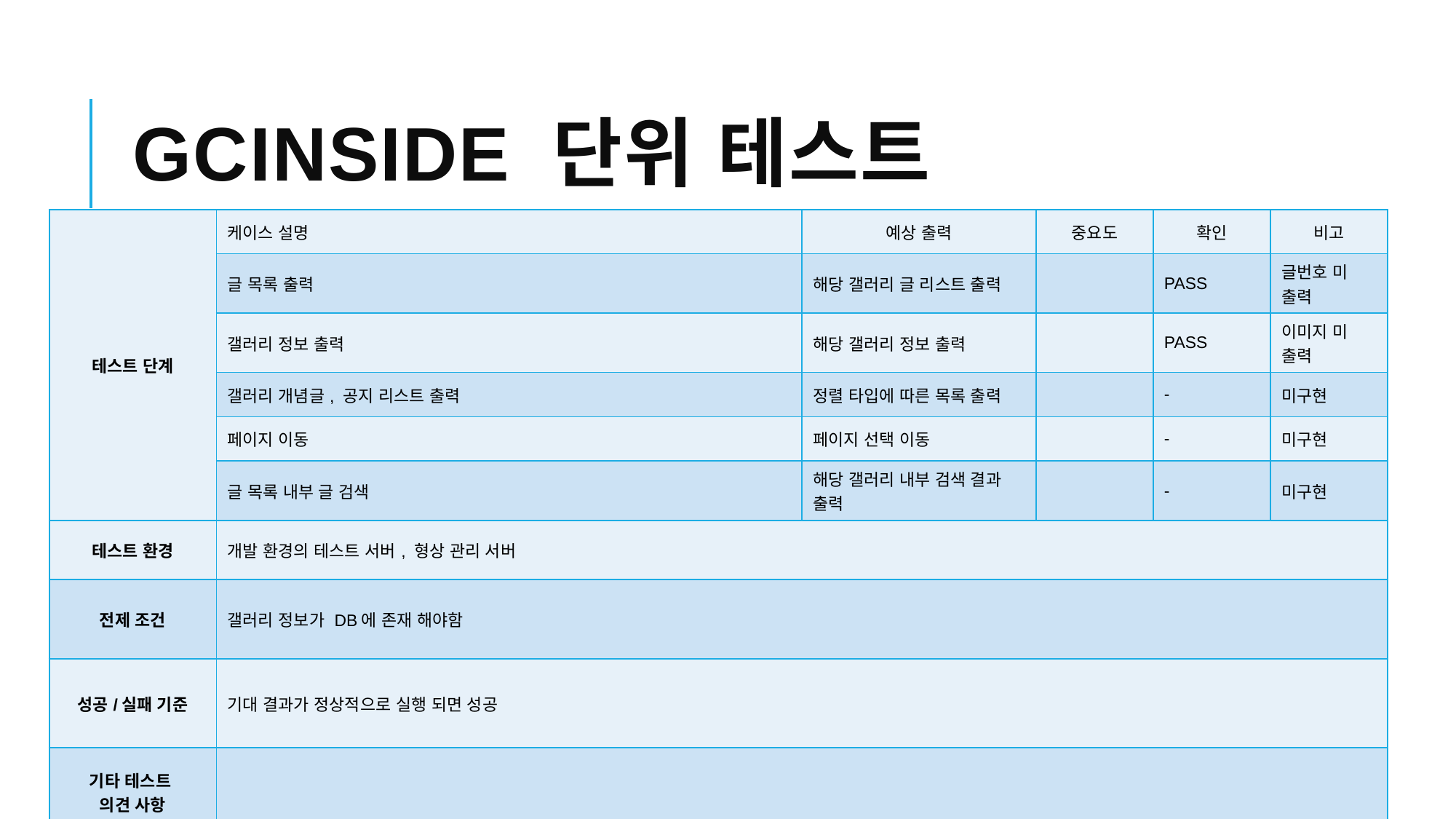

# GCInside 단위 테스트
| 테스트 단계 | 케이스 설명 | 예상 출력 | 중요도 | 확인 | 비고 |
| --- | --- | --- | --- | --- | --- |
|  | 글 목록 출력 | 해당 갤러리 글 리스트 출력 |  | PASS | 글번호 미 출력 |
|  | 갤러리 정보 출력 | 해당 갤러리 정보 출력 |  | PASS | 이미지 미 출력 |
|  | 갤러리 개념글, 공지 리스트 출력 | 정렬 타입에 따른 목록 출력 |  | - | 미구현 |
|  | 페이지 이동 | 페이지 선택 이동 |  | - | 미구현 |
|  | 글 목록 내부 글 검색 | 해당 갤러리 내부 검색 결과 출력 |  | - | 미구현 |
| 테스트 환경 | 개발 환경의 테스트 서버, 형상 관리 서버 |  |  |  |  |
| 전제 조건 | 갤러리 정보가 DB에 존재 해야함 |  |  |  |  |
| 성공/실패 기준 | 기대 결과가 정상적으로 실행 되면 성공 |  |  |  |  |
| 기타 테스트 의견 사항 |  |  |  |  |  |